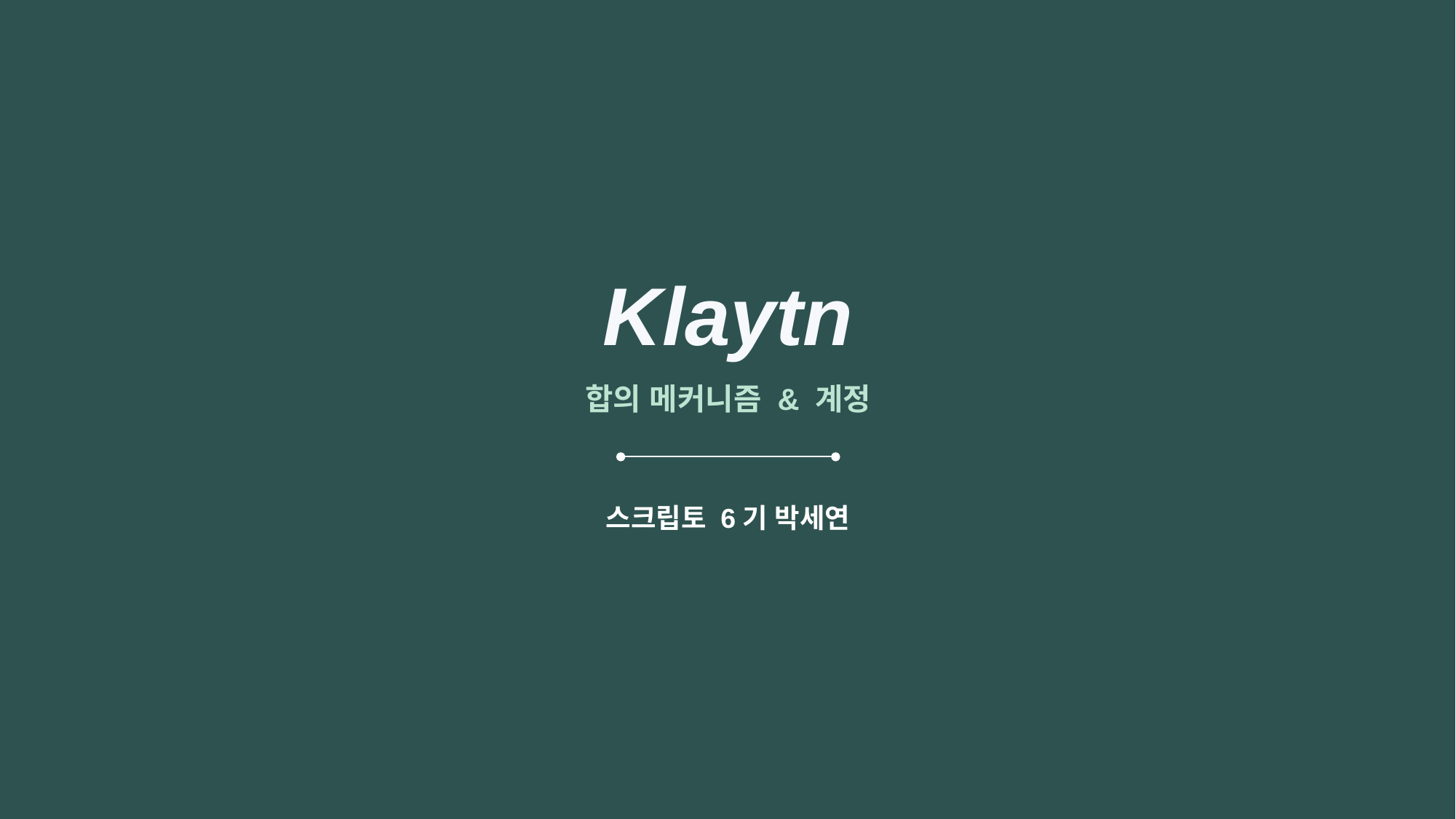

Klaytn
합의 메커니즘 & 계정
스크립토 6기 박세연